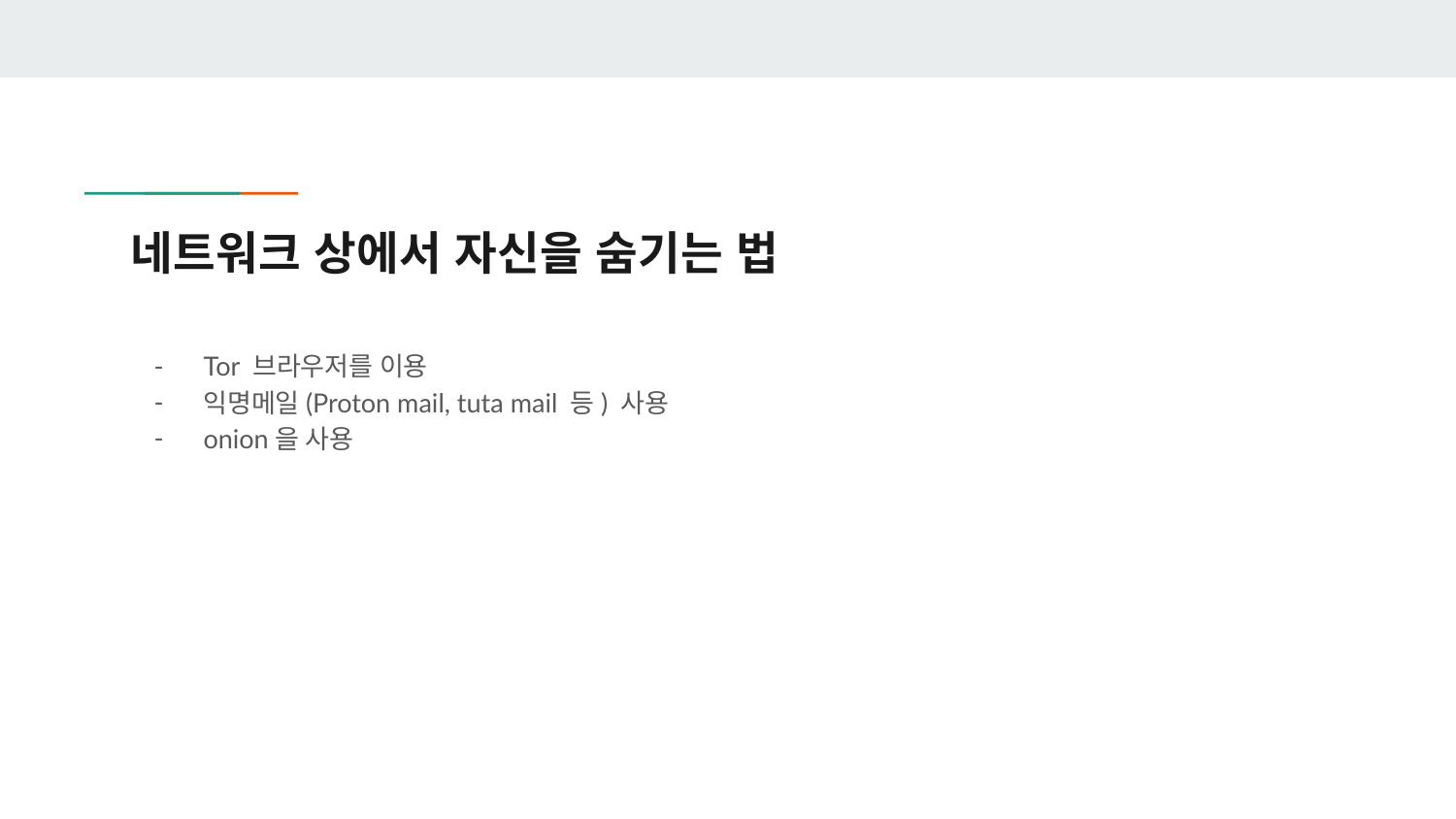

# 네트워크 상에서 자신을 숨기는 법
Tor 브라우저를 이용
익명메일(Proton mail, tuta mail 등) 사용
onion을 사용